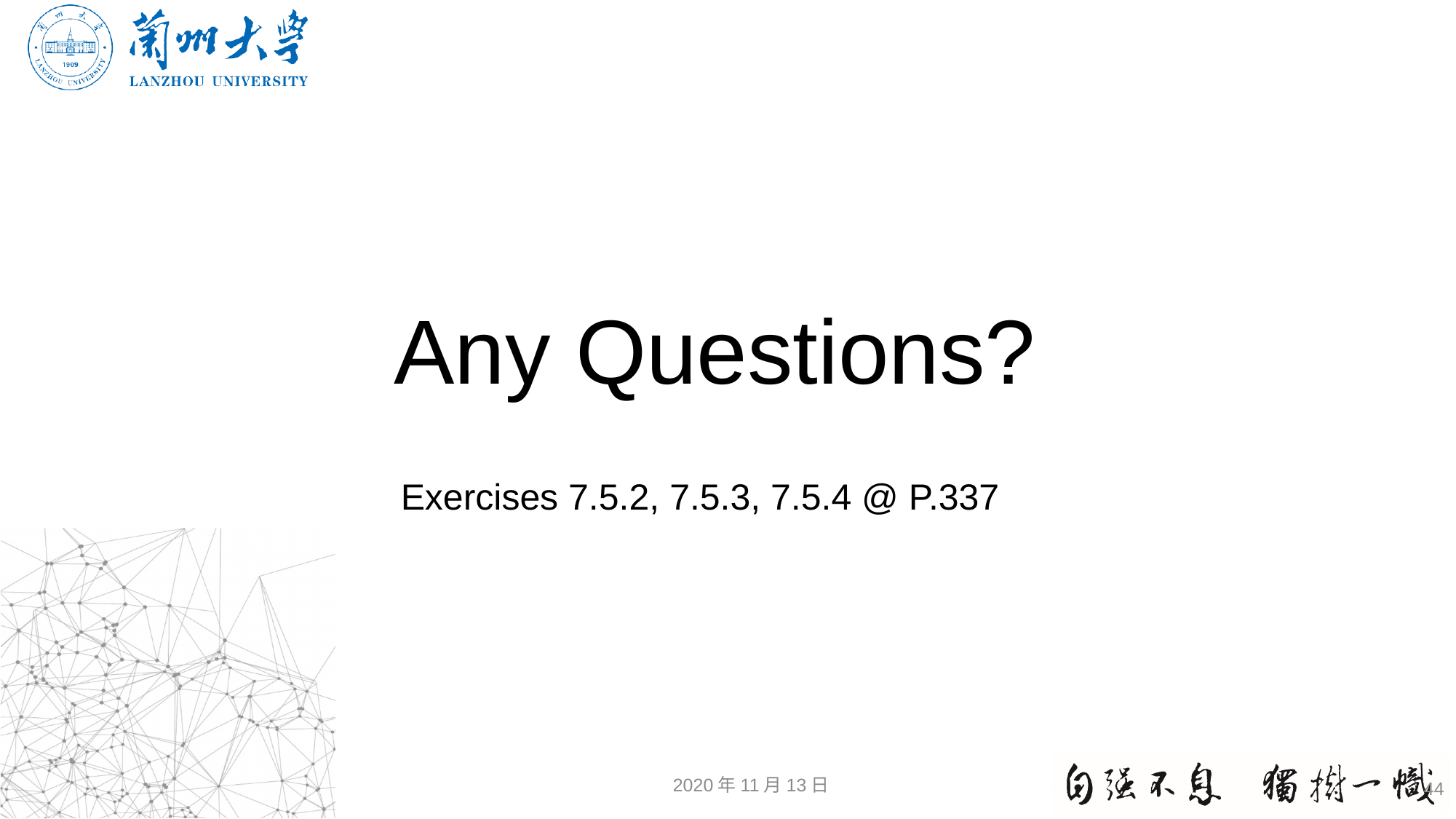

# Any Questions?
Exercises 7.5.2, 7.5.3, 7.5.4 @ P.337
2020年11月13日
44